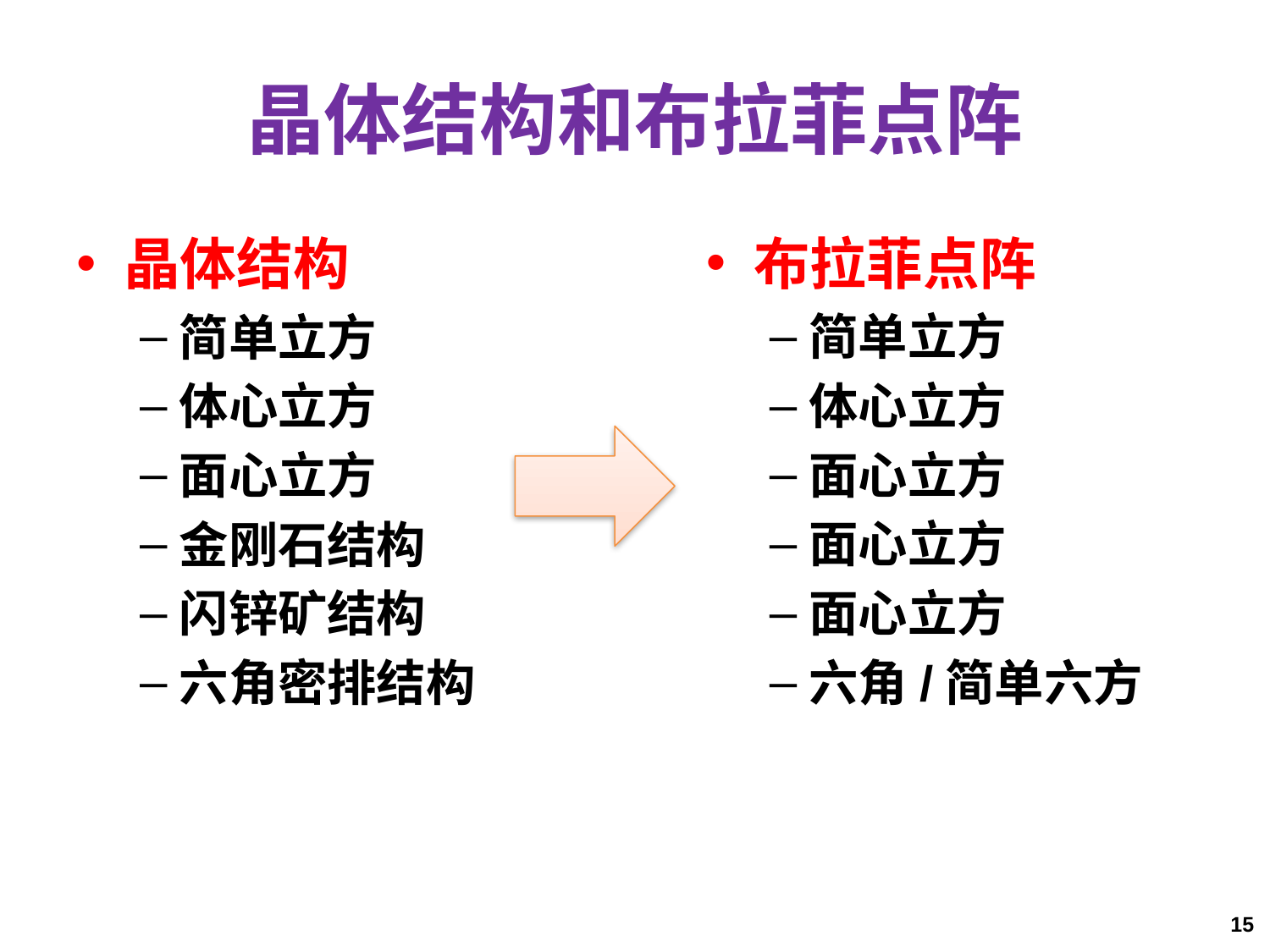

# 晶体结构和布拉菲点阵
晶体结构
简单立方
体心立方
面心立方
金刚石结构
闪锌矿结构
六角密排结构
布拉菲点阵
简单立方
体心立方
面心立方
面心立方
面心立方
六角/简单六方

15